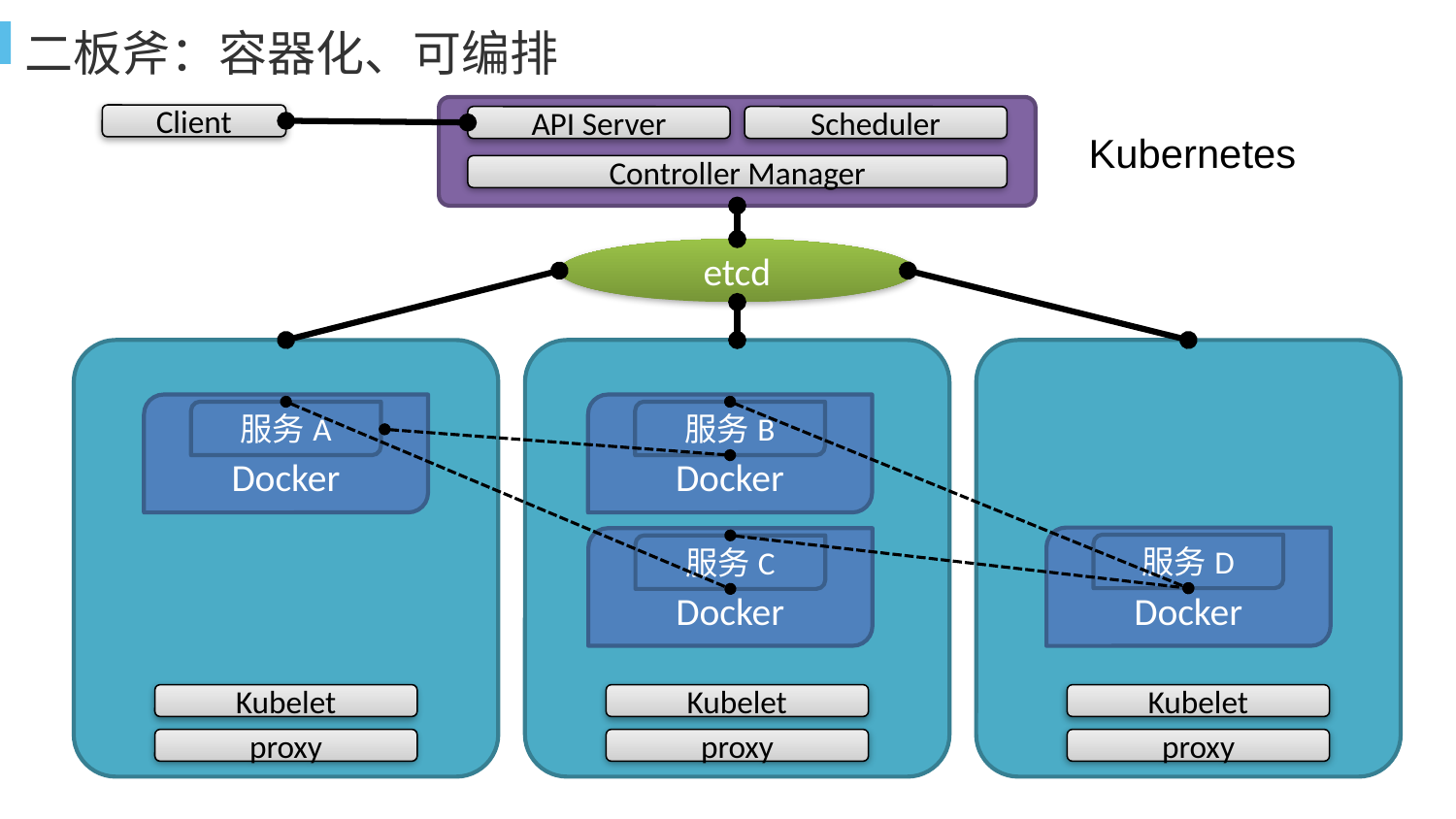

二板斧：容器化、可编排

Scheduler
API Server
Controller Manager
Client
Kubernetes
etcd

Docker
Docker
服务A
服务B
Docker
Docker
服务D
服务C
Kubelet
Kubelet
Kubelet
proxy
proxy
proxy